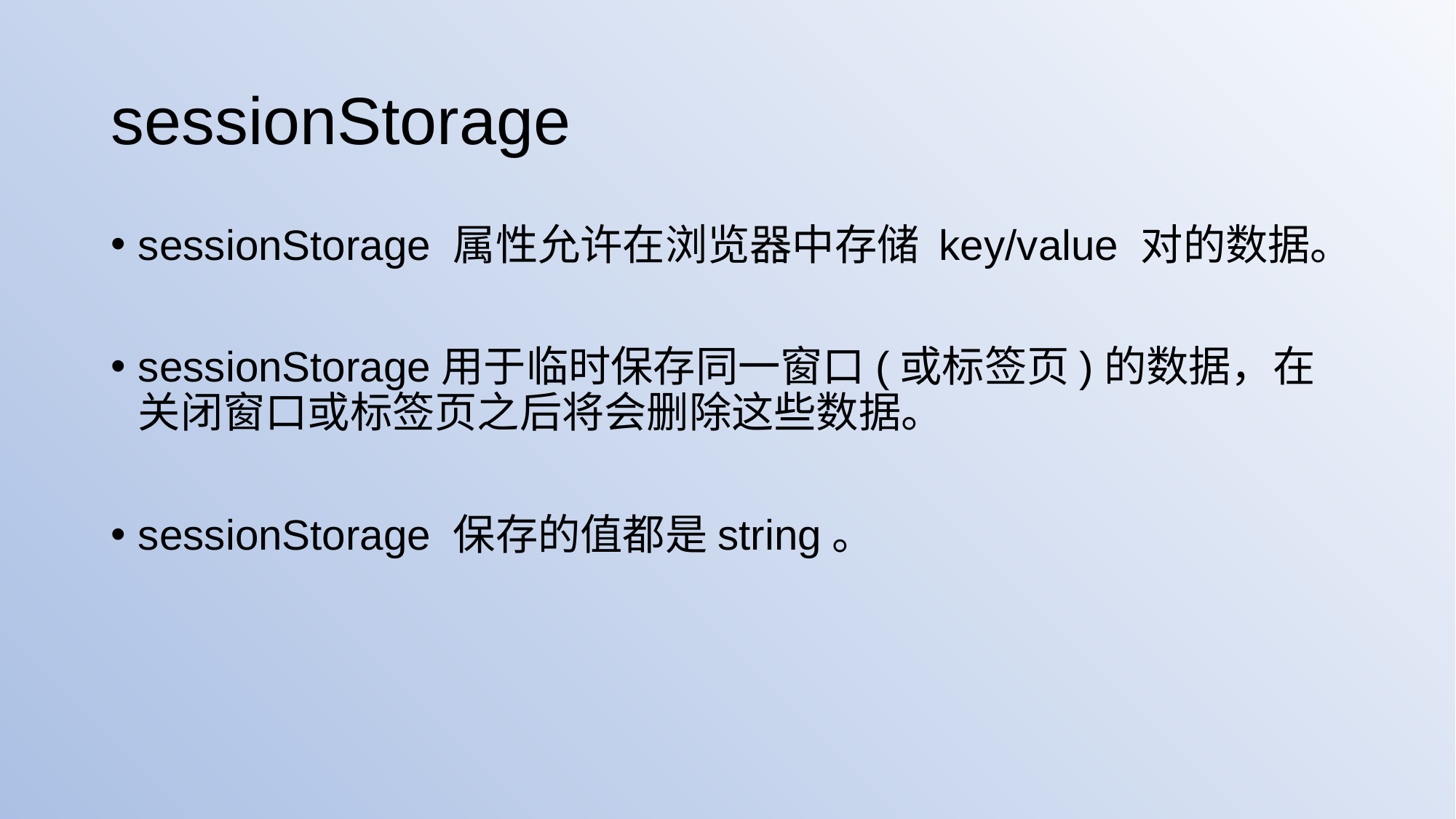

# sessionStorage
sessionStorage 属性允许在浏览器中存储 key/value 对的数据。

sessionStorage用于临时保存同一窗口(或标签页)的数据，在关闭窗口或标签页之后将会删除这些数据。

sessionStorage 保存的值都是string。